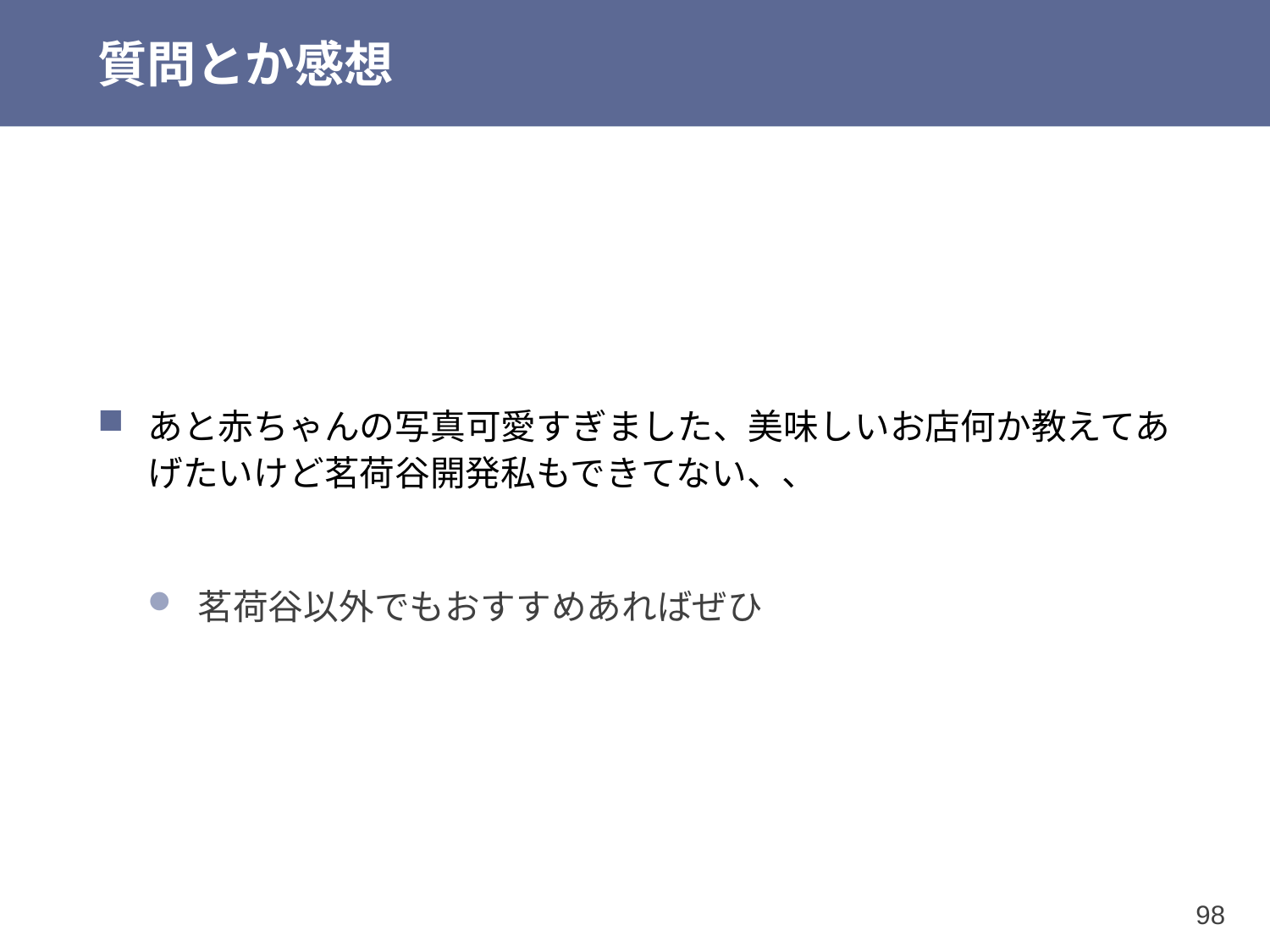

# 質問とか感想
あと赤ちゃんの写真可愛すぎました、美味しいお店何か教えてあげたいけど茗荷谷開発私もできてない、、

茗荷谷以外でもおすすめあればぜひ